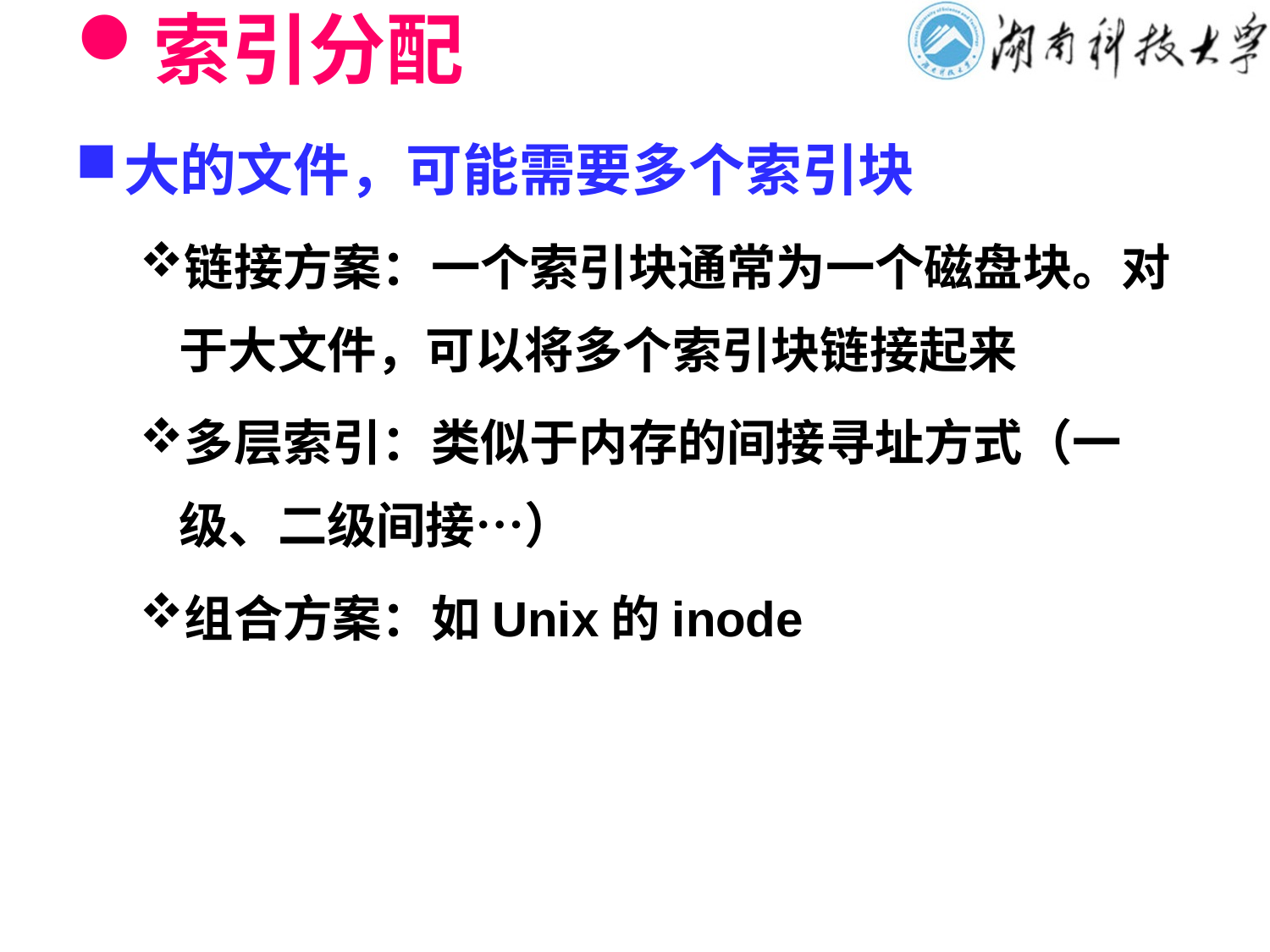

# 索引分配
大的文件，可能需要多个索引块
链接方案：一个索引块通常为一个磁盘块。对于大文件，可以将多个索引块链接起来
多层索引：类似于内存的间接寻址方式（一级、二级间接…）
组合方案：如Unix的inode